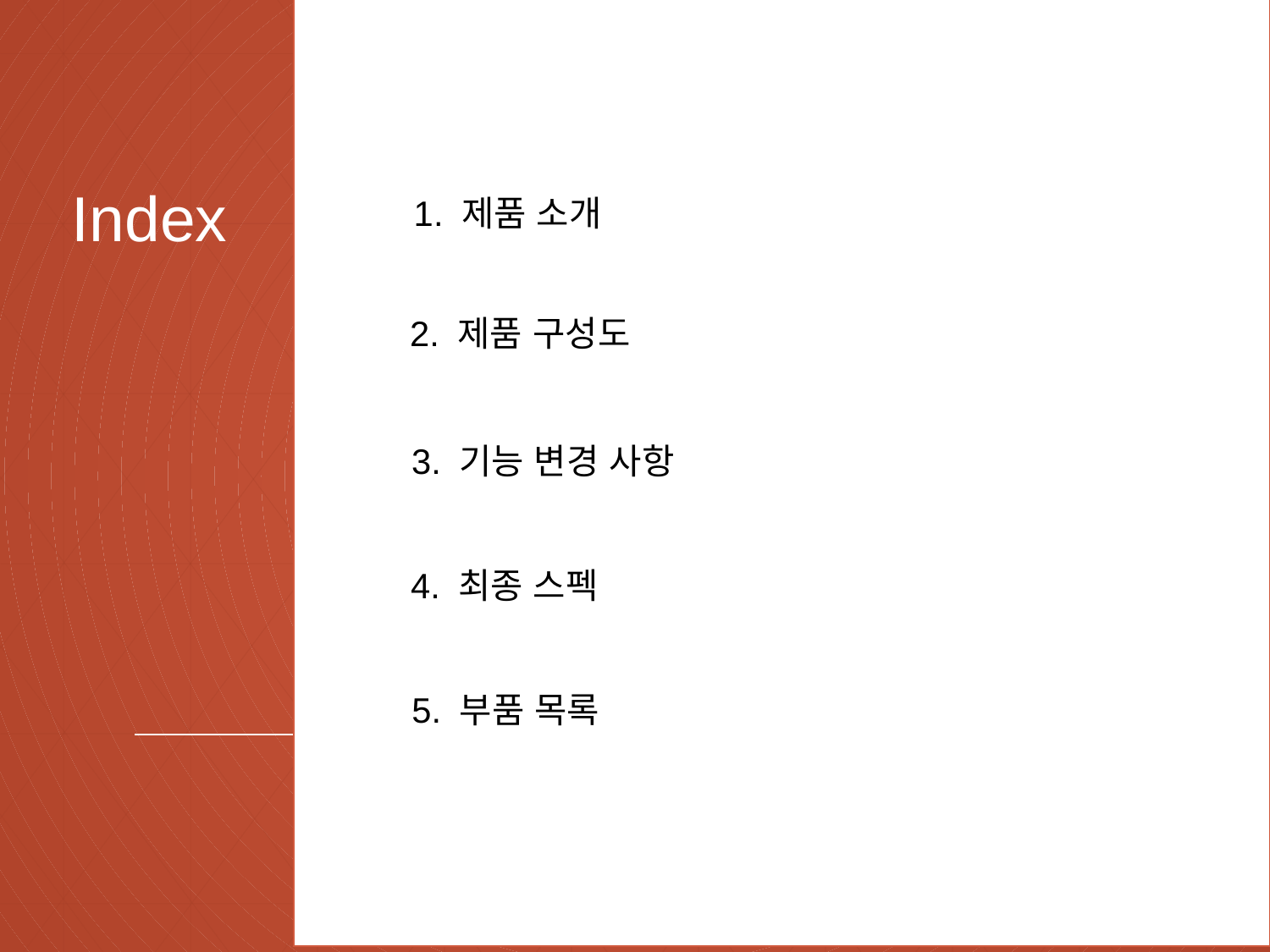

Index
1. 제품 소개
2. 제품 구성도
3. 기능 변경 사항
4. 최종 스펙
5. 부품 목록